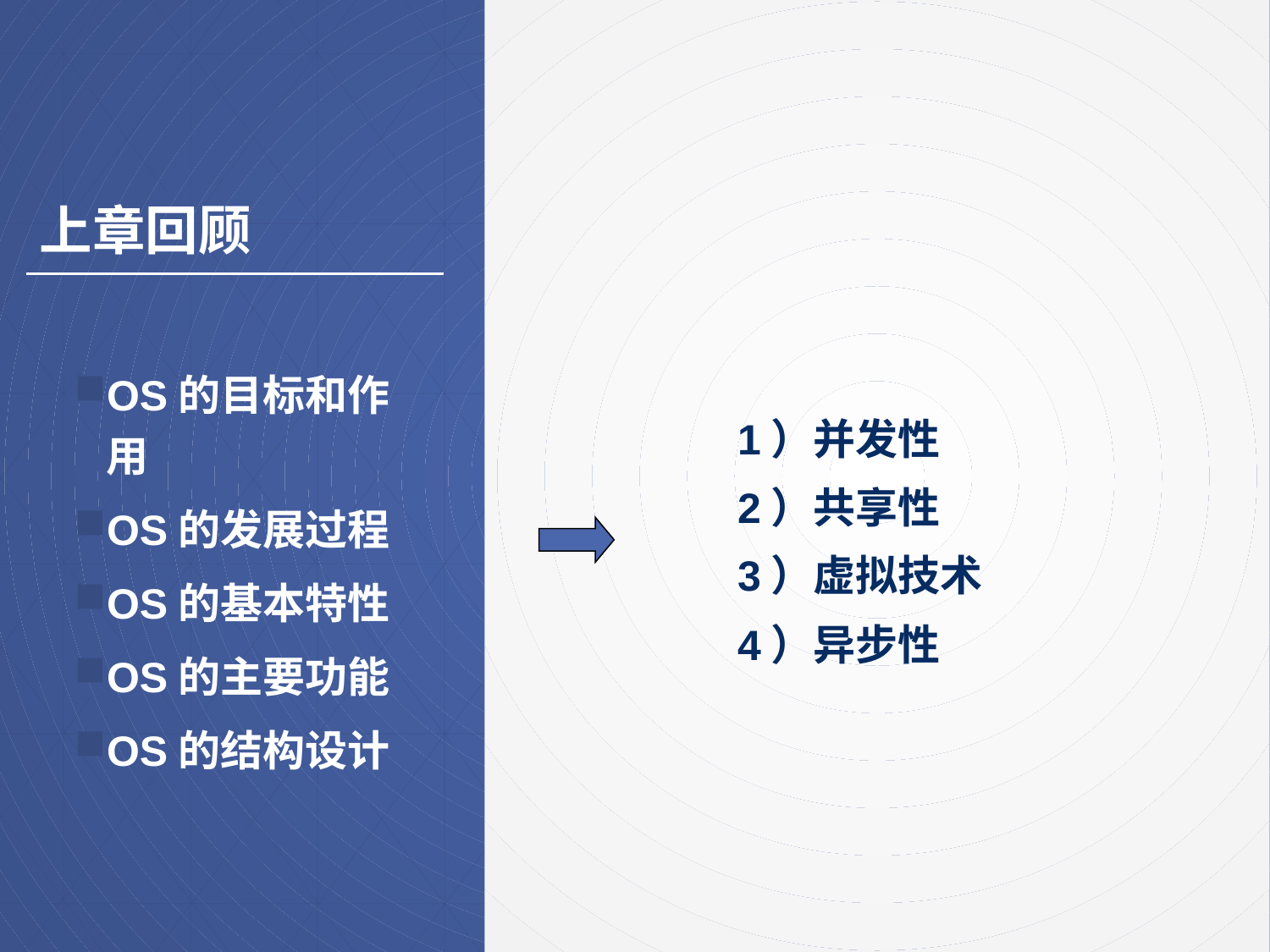

# 上章回顾
OS的目标和作用
OS的发展过程
OS的基本特性
OS的主要功能
OS的结构设计
1）并发性
2）共享性
3）虚拟技术
4）异步性